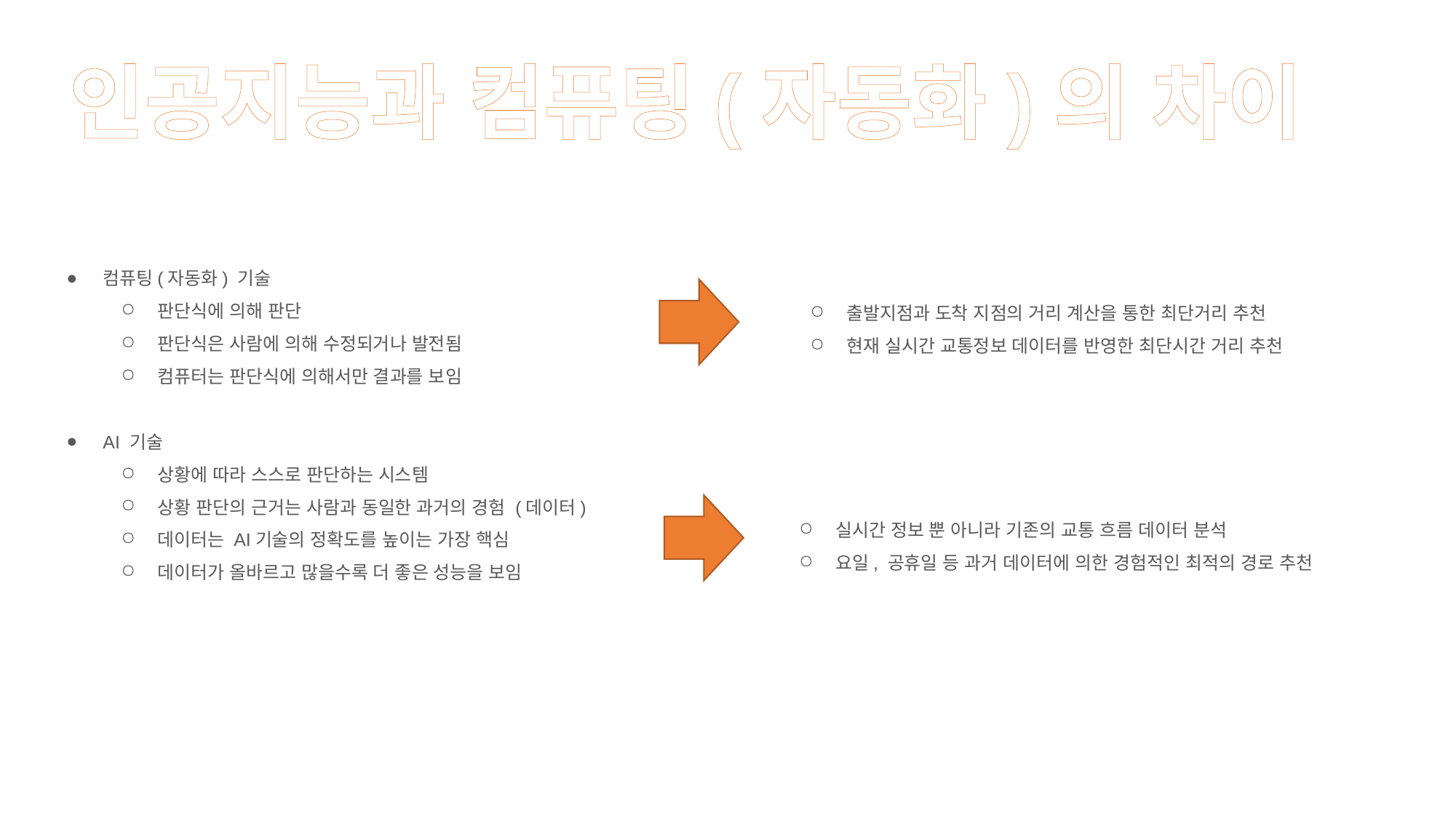

인공지능과 컴퓨팅(자동화)의 차이
컴퓨팅(자동화) 기술
판단식에 의해 판단
판단식은 사람에 의해 수정되거나 발전됨
컴퓨터는 판단식에 의해서만 결과를 보임

AI 기술
상황에 따라 스스로 판단하는 시스템
상황 판단의 근거는 사람과 동일한 과거의 경험 (데이터)
데이터는 AI기술의 정확도를 높이는 가장 핵심
데이터가 올바르고 많을수록 더 좋은 성능을 보임

출발지점과 도착 지점의 거리 계산을 통한 최단거리 추천
현재 실시간 교통정보 데이터를 반영한 최단시간 거리 추천

실시간 정보 뿐 아니라 기존의 교통 흐름 데이터 분석
요일, 공휴일 등 과거 데이터에 의한 경험적인 최적의 경로 추천